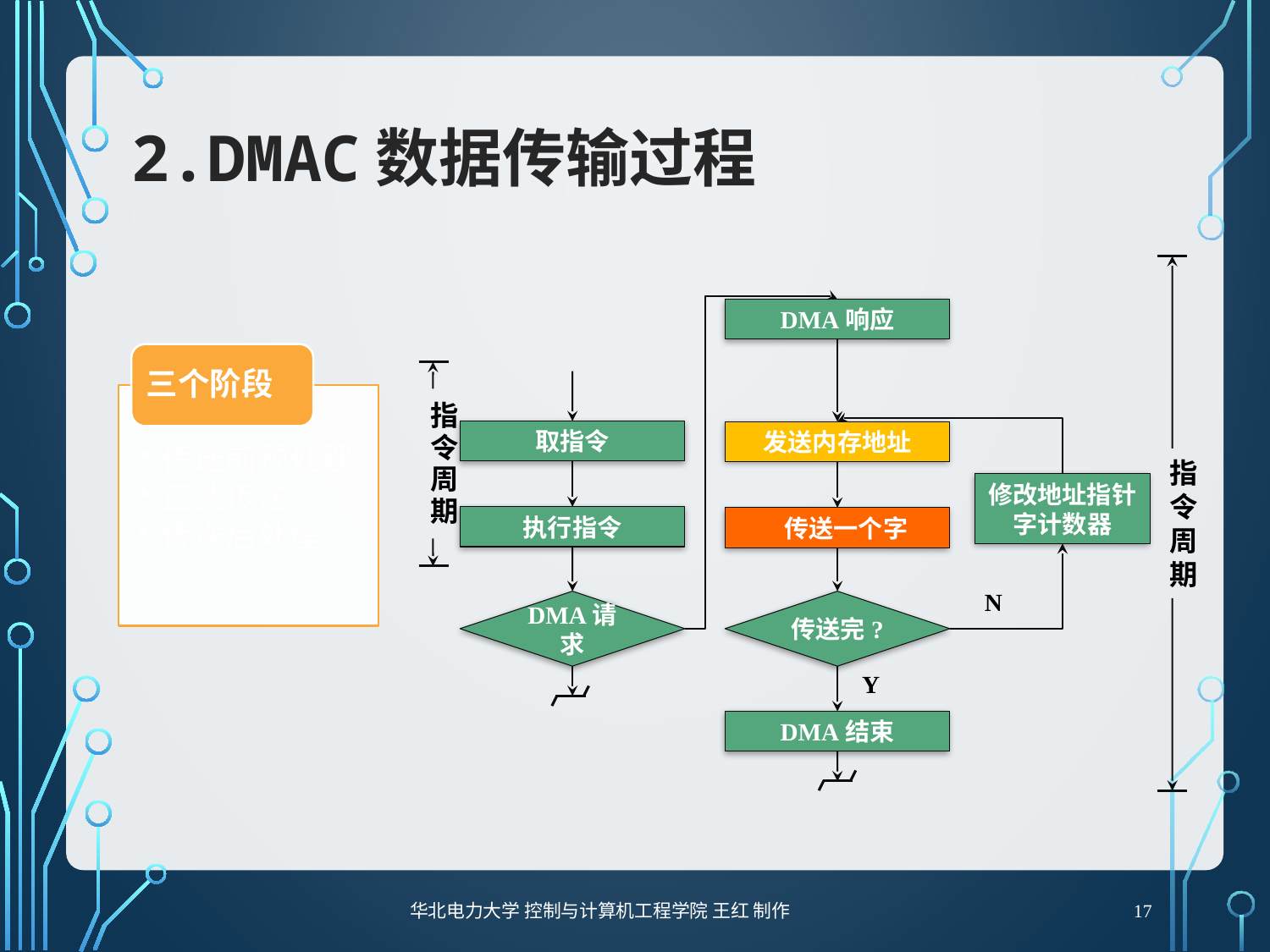

# 2.DMAC数据传输过程
DMA响应
传送前预处理
正式传送
传送后处理
三个阶段
指令周期
取指令
发送内存地址
指令周期
修改地址指针
字计数器
执行指令
  传送一个字
N
DMA请求
传送完?
Y
DMA结束
17
华北电力大学 控制与计算机工程学院 王红 制作